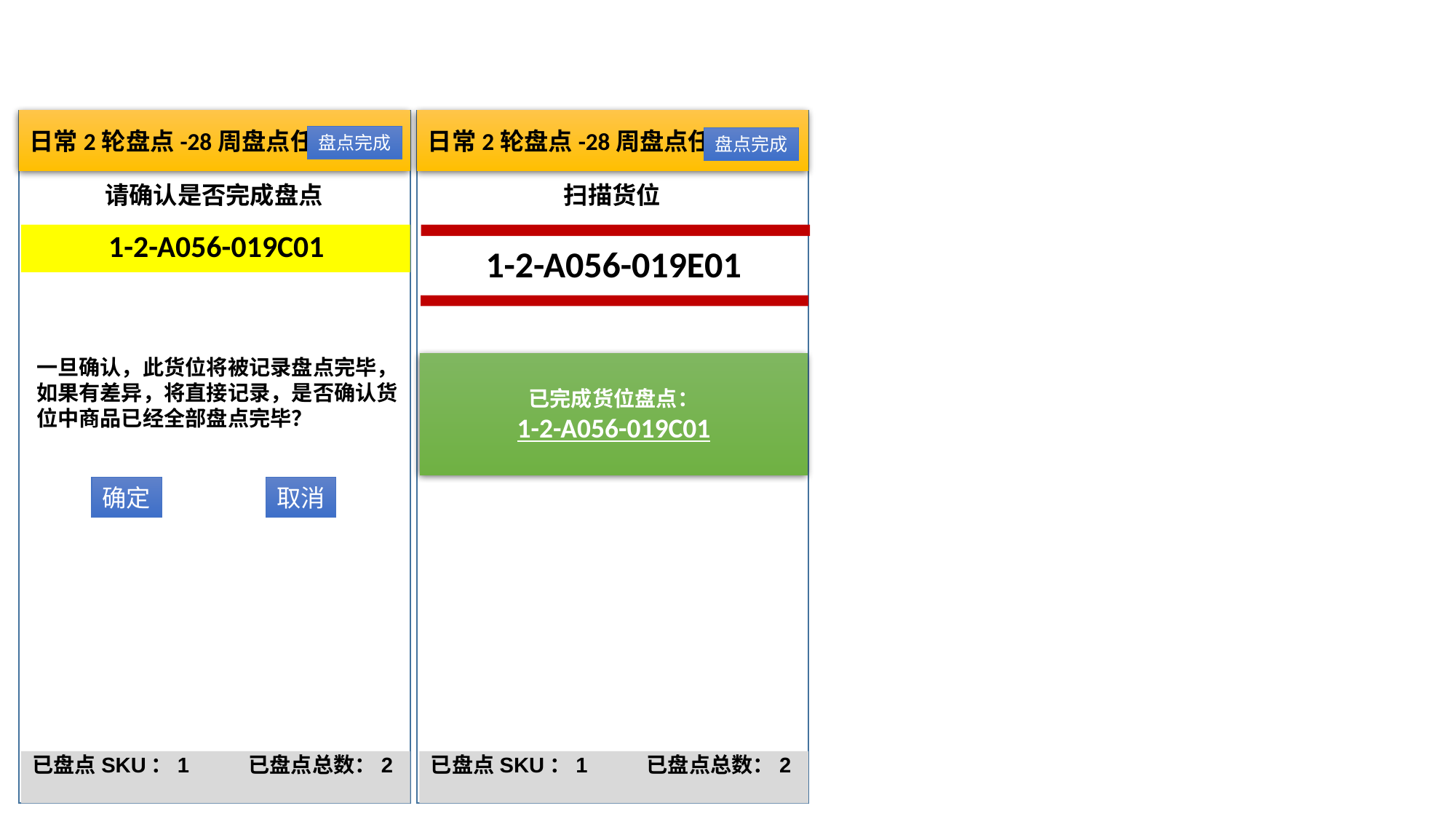

#

日常2轮盘点-28周盘点任务

日常2轮盘点-28周盘点任务
盘点完成
盘点完成
请确认是否完成盘点
扫描货位
1-2-A056-019C01

1-2-A056-019E01

一旦确认，此货位将被记录盘点完毕，如果有差异，将直接记录，是否确认货位中商品已经全部盘点完毕？
已完成货位盘点：
1-2-A056-019C01
确定
取消
已盘点SKU：1         已盘点总数：2
已盘点SKU：1         已盘点总数：2